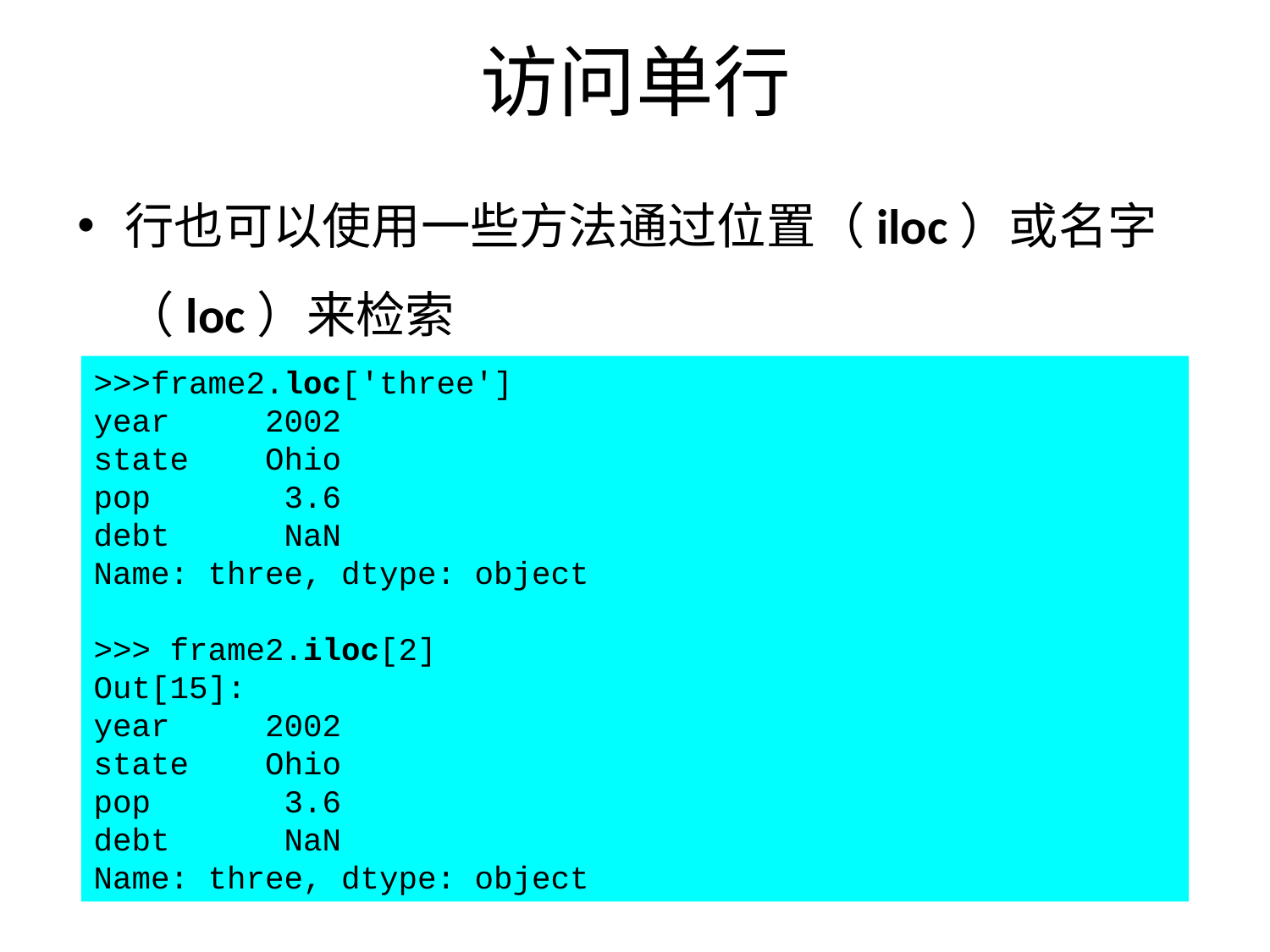

# 访问单行
行也可以使用一些方法通过位置（iloc）或名字（loc）来检索
>>>frame2.loc['three']
year     2002
state    Ohio
pop       3.6
debt      NaN
Name: three, dtype: object

>>> frame2.iloc[2]
Out[15]:
year     2002
state    Ohio
pop       3.6
debt      NaN
Name: three, dtype: object